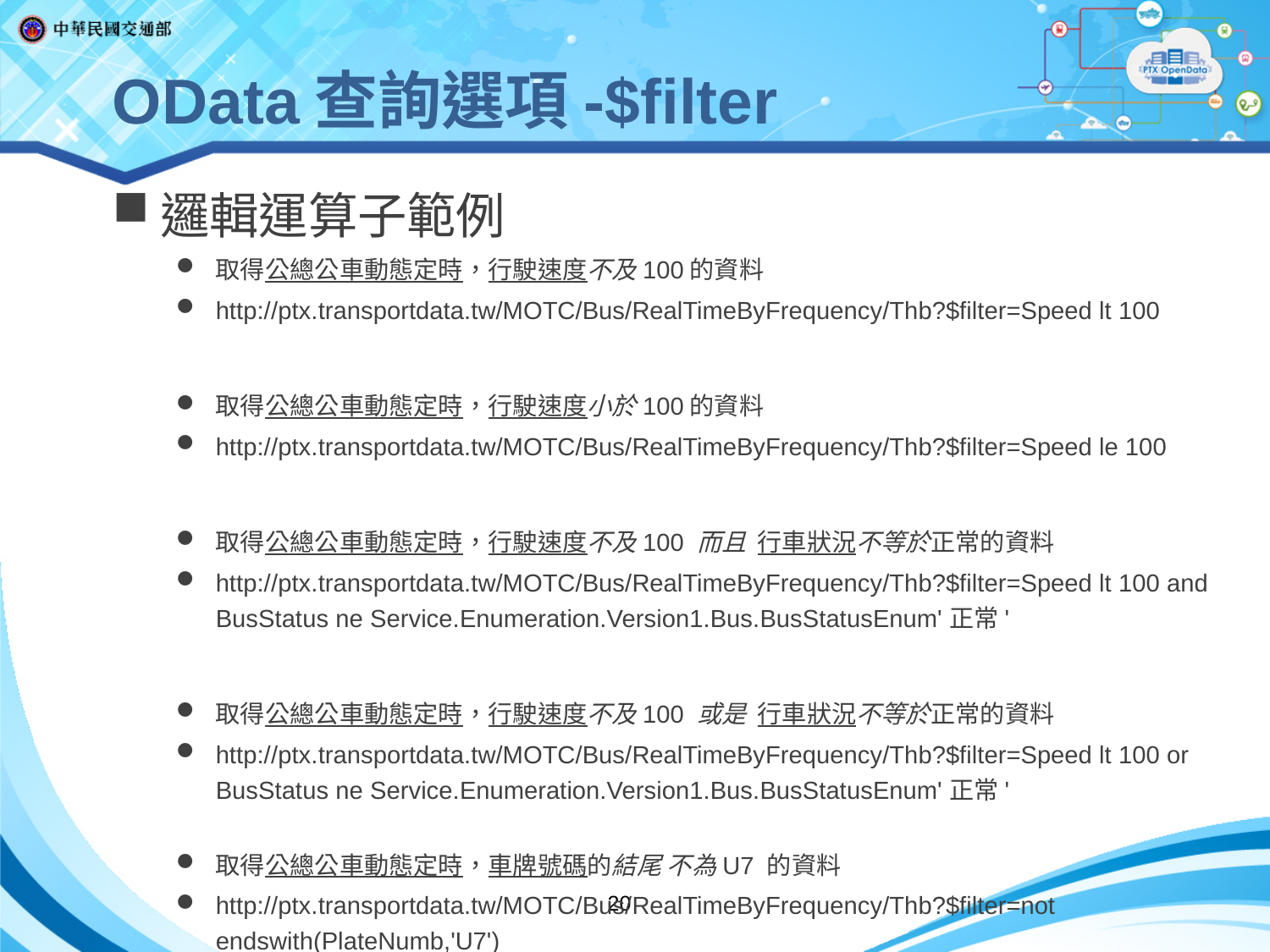

OData查詢選項-$filter
邏輯運算子範例
取得公總公車動態定時，行駛速度不及100的資料
http://ptx.transportdata.tw/MOTC/Bus/RealTimeByFrequency/Thb?$filter=Speed lt 100

取得公總公車動態定時，行駛速度小於100的資料
http://ptx.transportdata.tw/MOTC/Bus/RealTimeByFrequency/Thb?$filter=Speed le 100

取得公總公車動態定時，行駛速度不及100 而且  行車狀況不等於正常的資料
http://ptx.transportdata.tw/MOTC/Bus/RealTimeByFrequency/Thb?$filter=Speed lt 100 and BusStatus ne Service.Enumeration.Version1.Bus.BusStatusEnum'正常'

取得公總公車動態定時，行駛速度不及100 或是  行車狀況不等於正常的資料
http://ptx.transportdata.tw/MOTC/Bus/RealTimeByFrequency/Thb?$filter=Speed lt 100 or BusStatus ne Service.Enumeration.Version1.Bus.BusStatusEnum'正常'

取得公總公車動態定時，車牌號碼的結尾 不為U7 的資料
http://ptx.transportdata.tw/MOTC/Bus/RealTimeByFrequency/Thb?$filter=not endswith(PlateNumb,'U7')

20